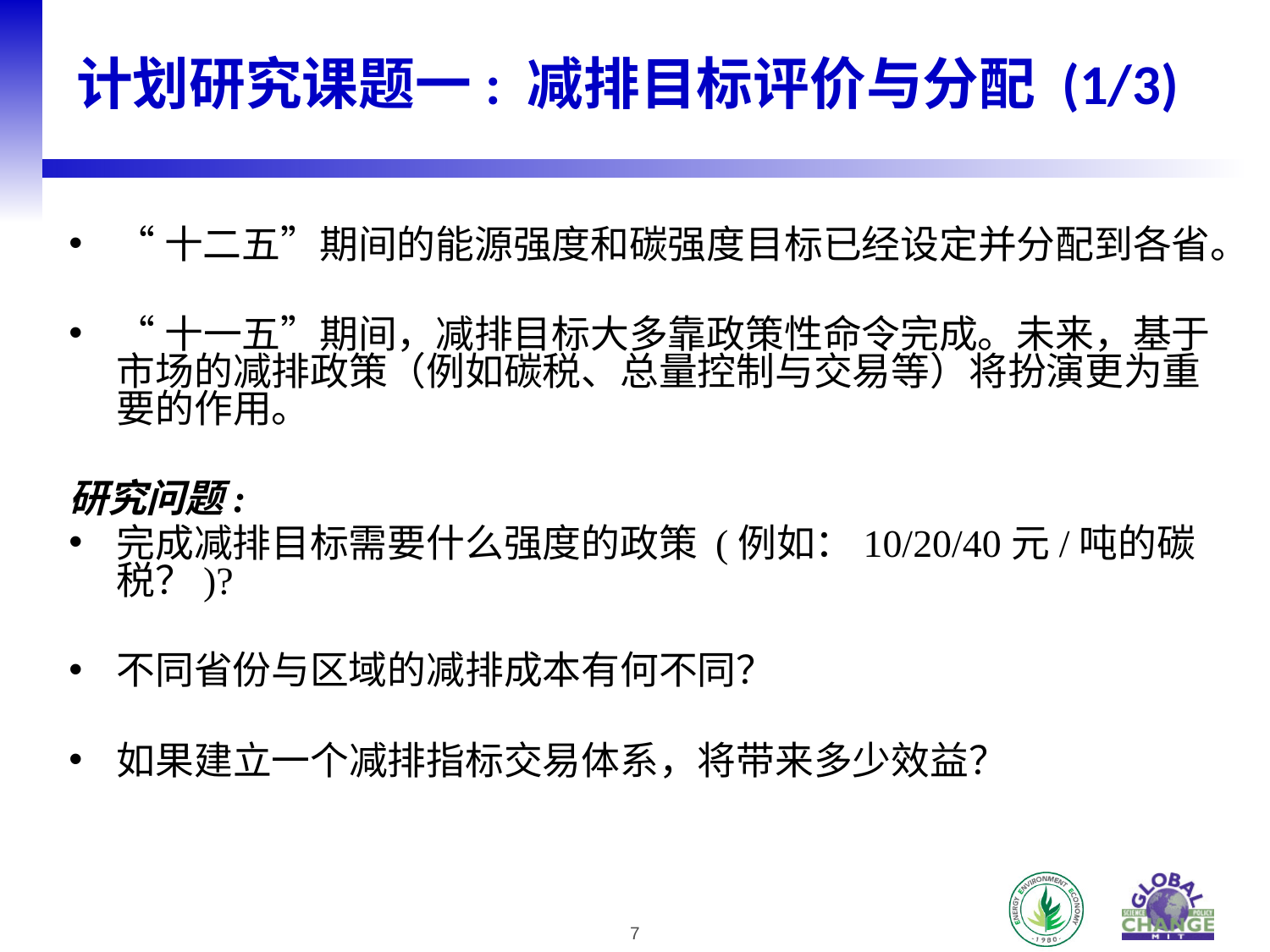

计划研究课题一: 减排目标评价与分配 (1/3)
“十二五”期间的能源强度和碳强度目标已经设定并分配到各省。

“十一五”期间，减排目标大多靠政策性命令完成。未来，基于市场的减排政策（例如碳税、总量控制与交易等）将扮演更为重要的作用。

研究问题:
完成减排目标需要什么强度的政策 (例如：10/20/40元/吨的碳税？)?

不同省份与区域的减排成本有何不同？

如果建立一个减排指标交易体系，将带来多少效益？